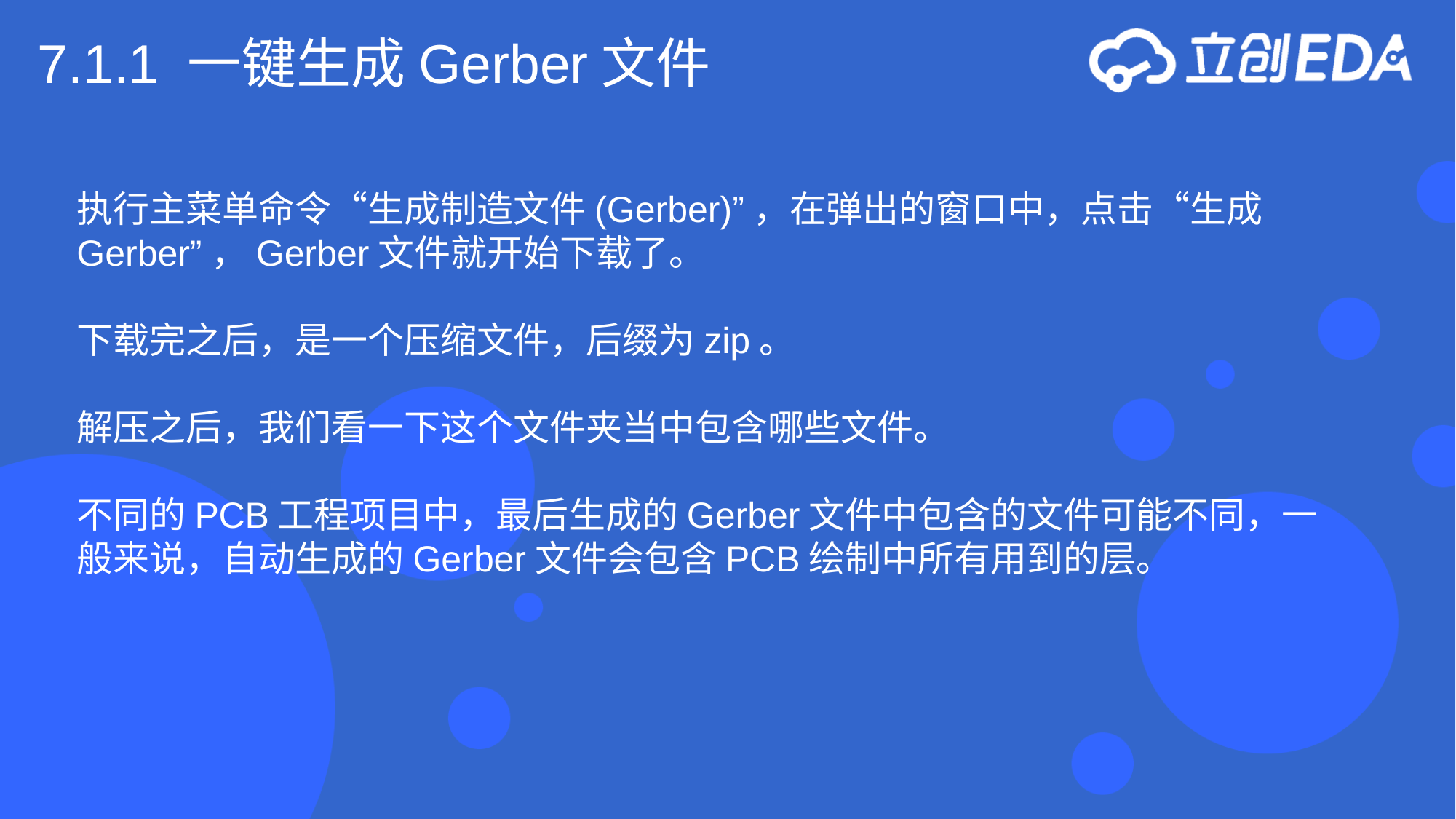

7.1.1 一键生成Gerber文件
执行主菜单命令“生成制造文件(Gerber)”，在弹出的窗口中，点击“生成Gerber”，Gerber文件就开始下载了。

下载完之后，是一个压缩文件，后缀为zip。

解压之后，我们看一下这个文件夹当中包含哪些文件。

不同的PCB工程项目中，最后生成的Gerber文件中包含的文件可能不同，一般来说，自动生成的Gerber文件会包含PCB绘制中所有用到的层。